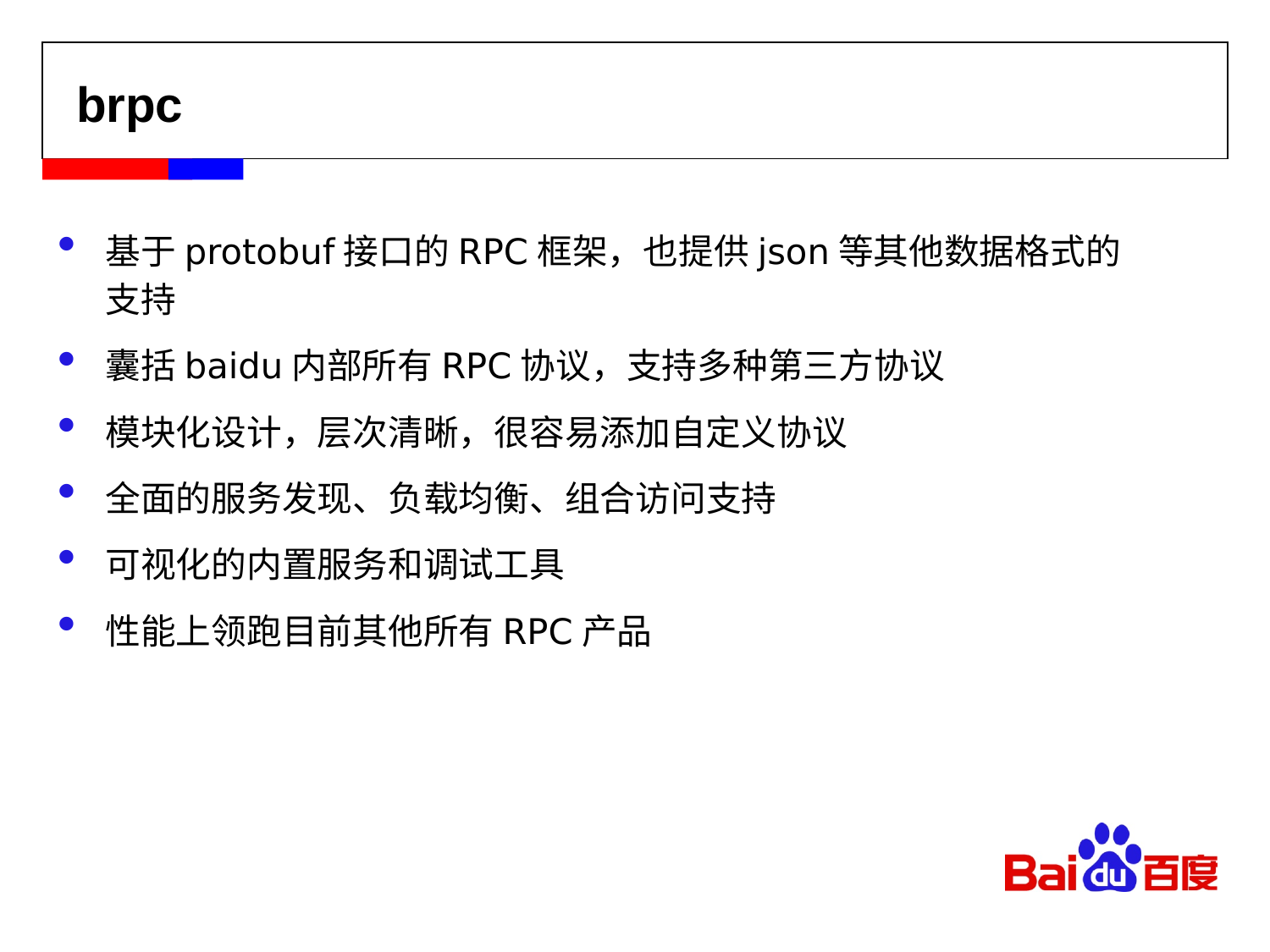

# brpc
基于protobuf接口的RPC框架，也提供json等其他数据格式的支持
囊括baidu内部所有RPC协议，支持多种第三方协议
模块化设计，层次清晰，很容易添加自定义协议
全面的服务发现、负载均衡、组合访问支持
可视化的内置服务和调试工具
性能上领跑目前其他所有RPC产品